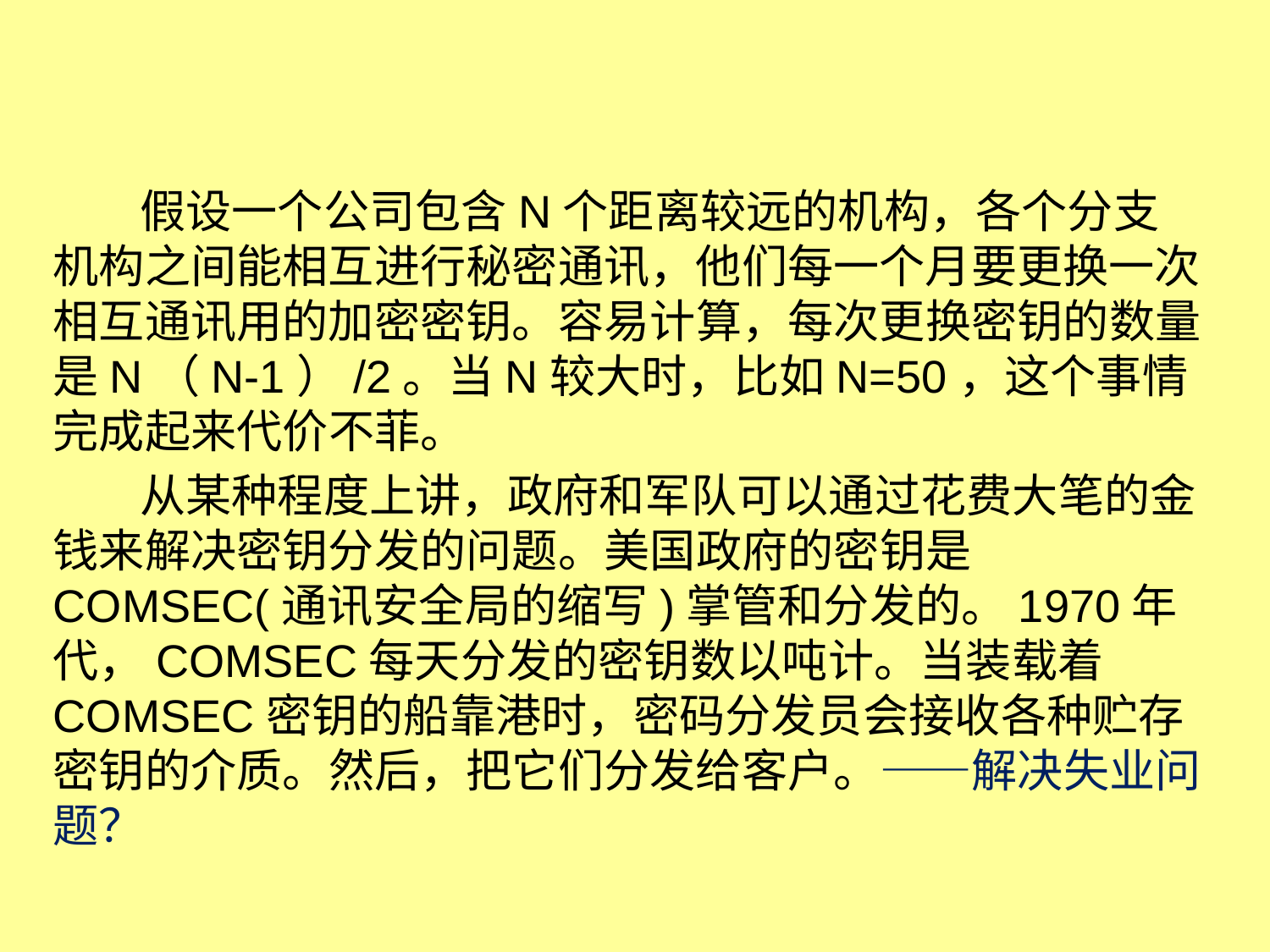

#
假设一个公司包含N个距离较远的机构，各个分支机构之间能相互进行秘密通讯，他们每一个月要更换一次相互通讯用的加密密钥。容易计算，每次更换密钥的数量是N（N-1）/2。当N较大时，比如N=50，这个事情完成起来代价不菲。
从某种程度上讲，政府和军队可以通过花费大笔的金钱来解决密钥分发的问题。美国政府的密钥是COMSEC(通讯安全局的缩写)掌管和分发的。1970年代，COMSEC每天分发的密钥数以吨计。当装载着COMSEC密钥的船靠港时，密码分发员会接收各种贮存密钥的介质。然后，把它们分发给客户。——解决失业问题？